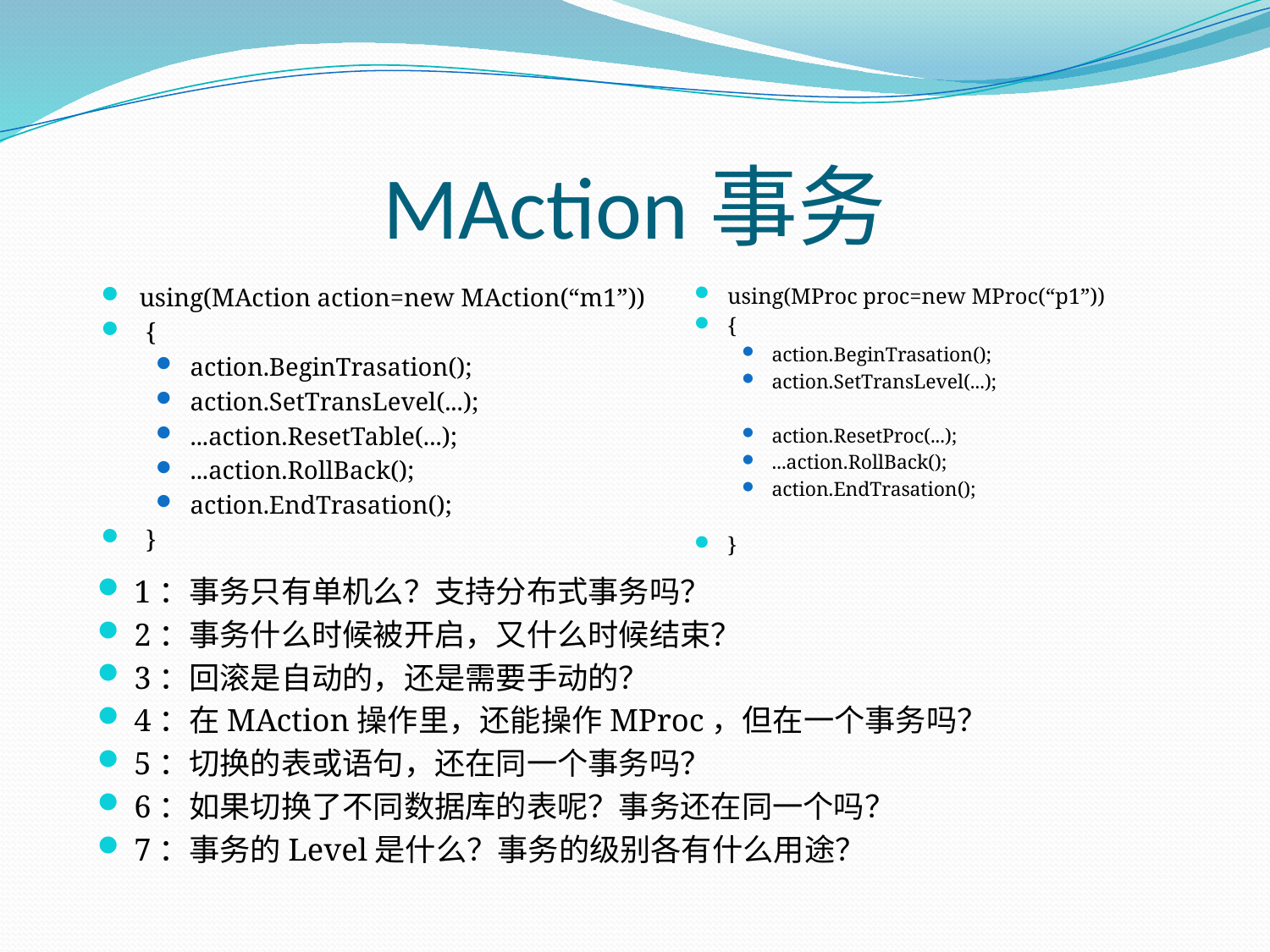

# MAction事务
using(MAction action=new MAction(“m1”))
 {
action.BeginTrasation();
action.SetTransLevel(...);
...action.ResetTable(...);
...action.RollBack();
action.EndTrasation();
 }
using(MProc proc=new MProc(“p1”))
{
action.BeginTrasation();
action.SetTransLevel(...);

action.ResetProc(...);
...action.RollBack();
action.EndTrasation();

}
1：事务只有单机么？支持分布式事务吗？
2：事务什么时候被开启，又什么时候结束？
3：回滚是自动的，还是需要手动的？
4：在MAction操作里，还能操作MProc，但在一个事务吗？
5：切换的表或语句，还在同一个事务吗？
6：如果切换了不同数据库的表呢？事务还在同一个吗？
7：事务的Level是什么？事务的级别各有什么用途？